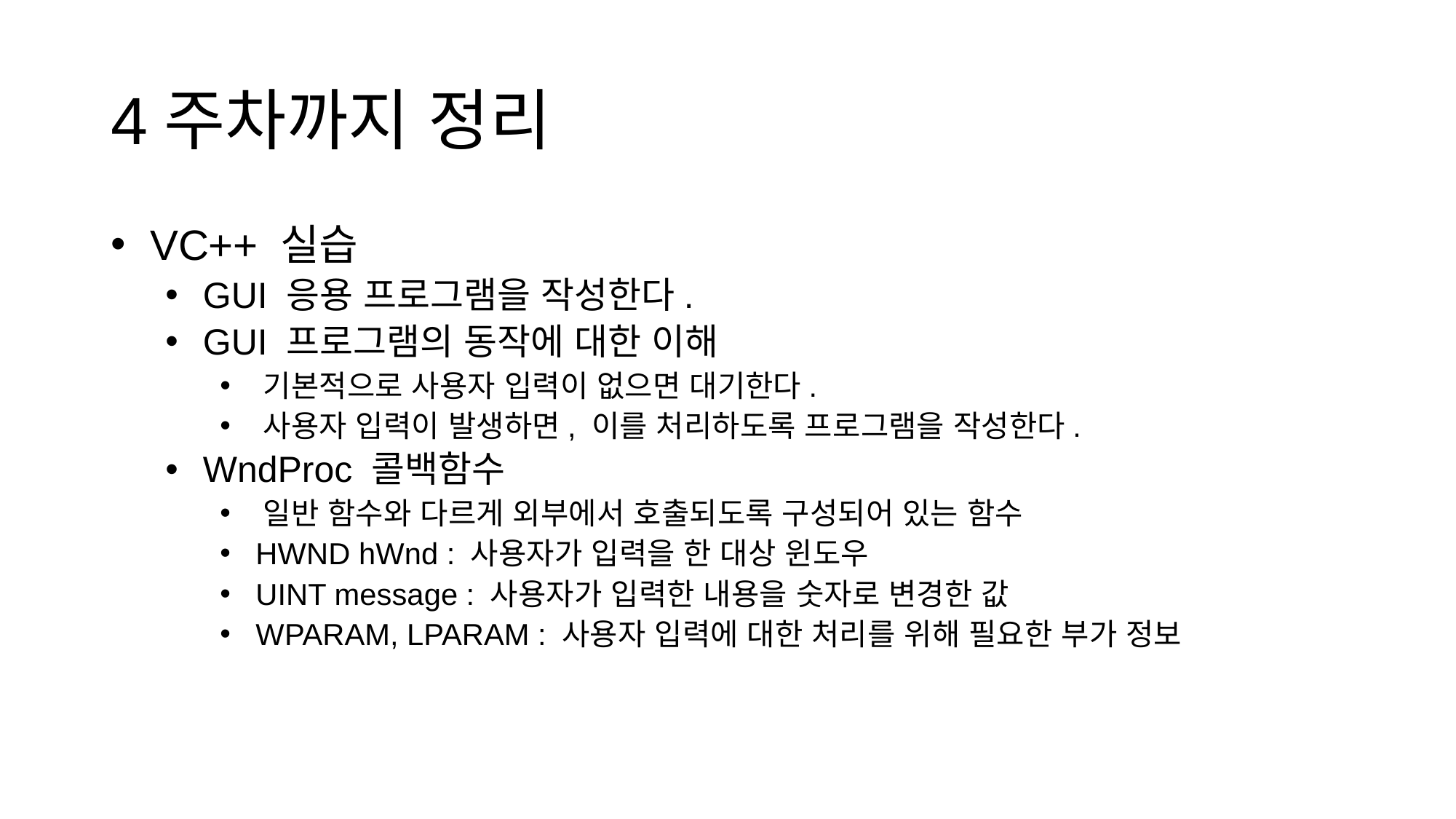

# 4주차까지 정리
 VC++ 실습
 GUI 응용 프로그램을 작성한다.
 GUI 프로그램의 동작에 대한 이해
 기본적으로 사용자 입력이 없으면 대기한다.
 사용자 입력이 발생하면, 이를 처리하도록 프로그램을 작성한다.
 WndProc 콜백함수
 일반 함수와 다르게 외부에서 호출되도록 구성되어 있는 함수
 HWND hWnd : 사용자가 입력을 한 대상 윈도우
 UINT message : 사용자가 입력한 내용을 숫자로 변경한 값
 WPARAM, LPARAM : 사용자 입력에 대한 처리를 위해 필요한 부가 정보